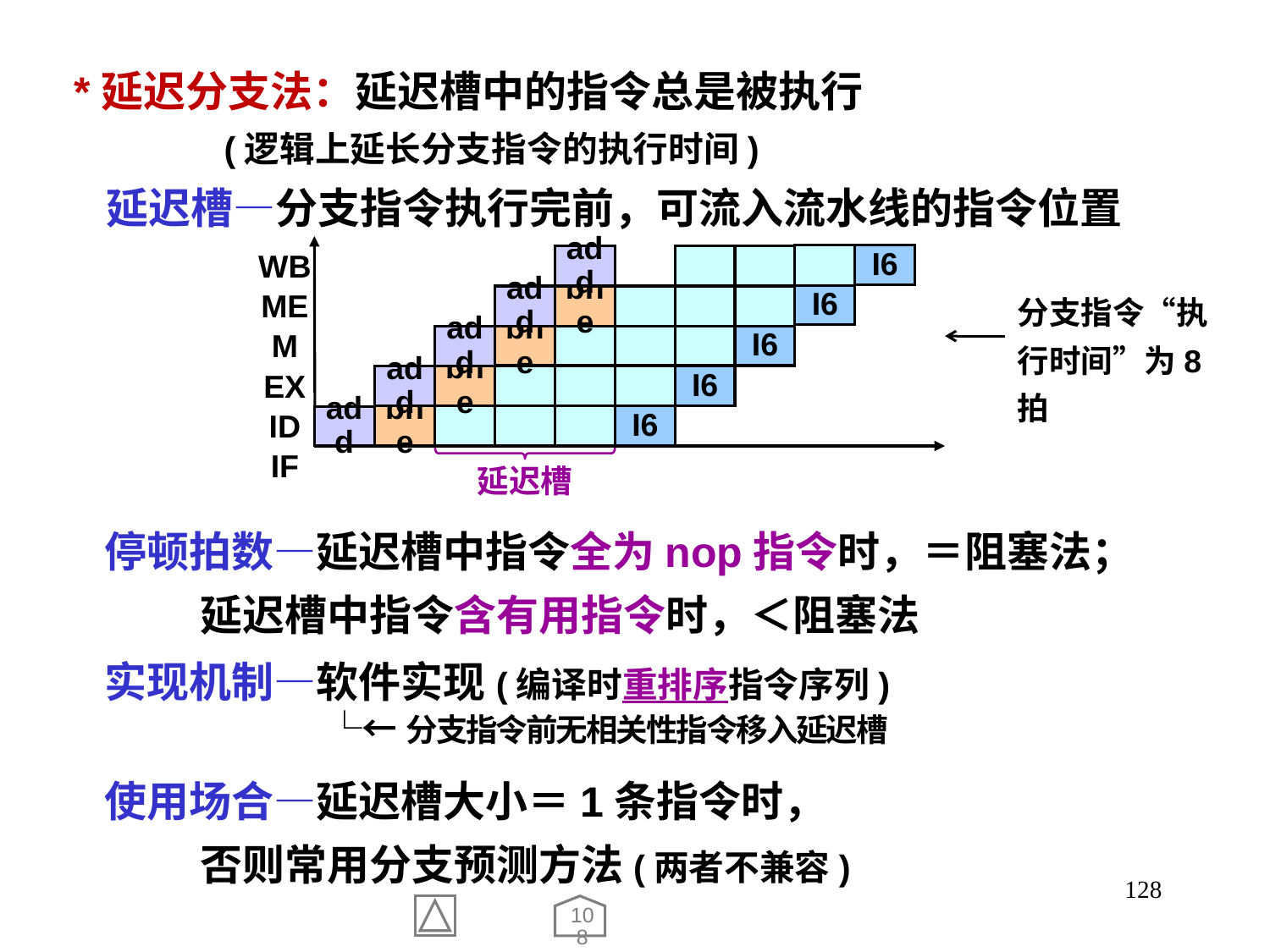

*延迟分支法：延迟槽中的指令总是被执行
                   (逻辑上延长分支指令的执行时间)
      延迟槽—分支指令执行完前，可流入流水线的指令位置
WB
MEM
EX
ID
IF

I6

add
I6
add

bne
add

I6
bne

add
bne

I6
bne

I6
add
延迟槽
分支指令“执行时间”为8拍
      停顿拍数—延迟槽中指令全为nop指令时，＝阻塞法；
                延迟槽中指令含有用指令时，＜阻塞法
      实现机制—软件实现(编译时重排序指令序列)
                                    └←分支指令前无相关性指令移入延迟槽
      使用场合—延迟槽大小＝1条指令时，
                否则常用分支预测方法(两者不兼容)
128

108